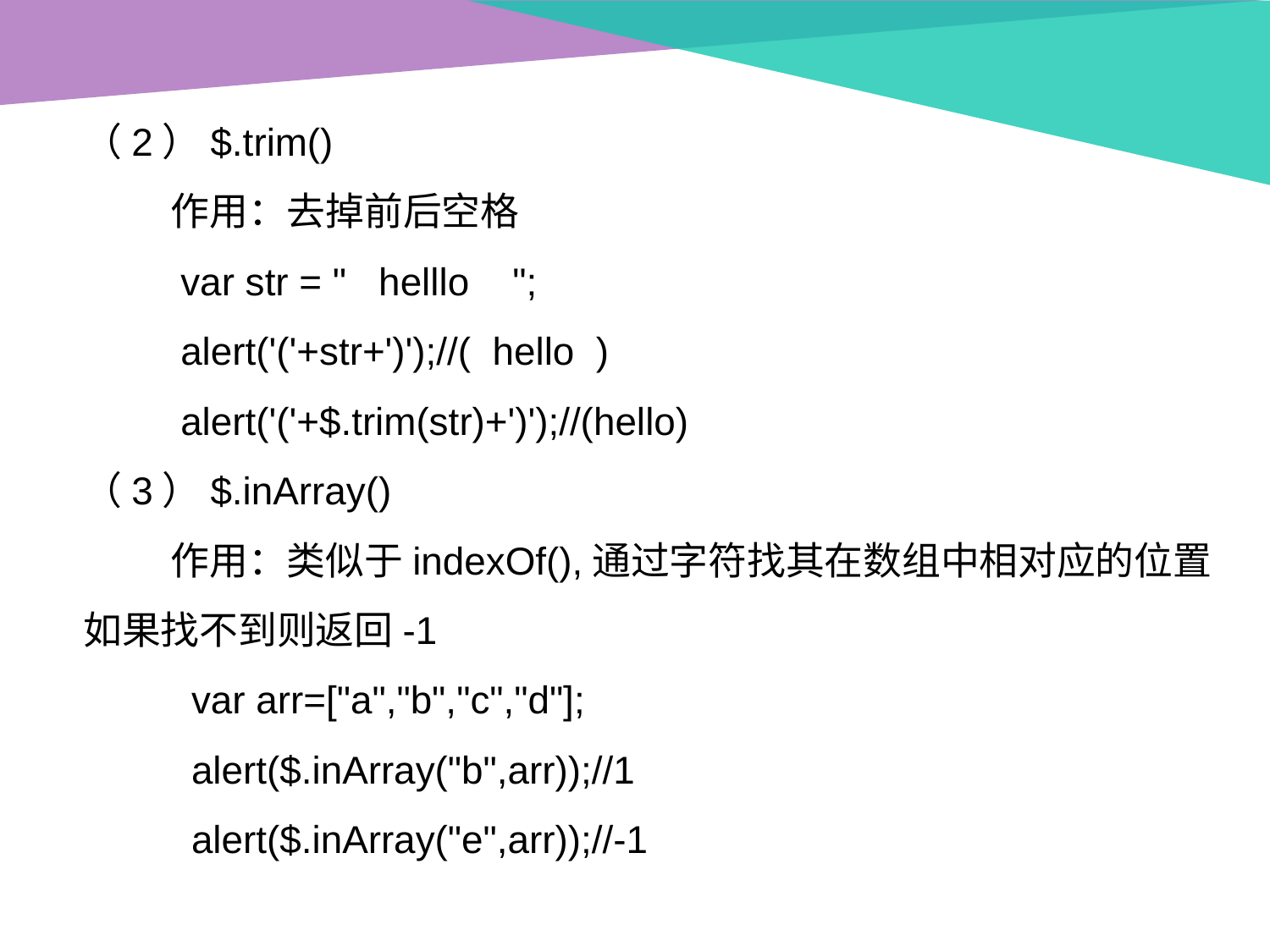

（2）$.trim()
         作用：去掉前后空格
         var str = "   helllo    ";
         alert('('+str+')');//(  hello  )
         alert('('+$.trim(str)+')');//(hello)
（3）$.inArray()
         作用：类似于indexOf(),通过字符找其在数组中相对应的位置
如果找不到则返回-1
          var arr=["a","b","c","d"];
          alert($.inArray("b",arr));//1
          alert($.inArray("e",arr));//-1